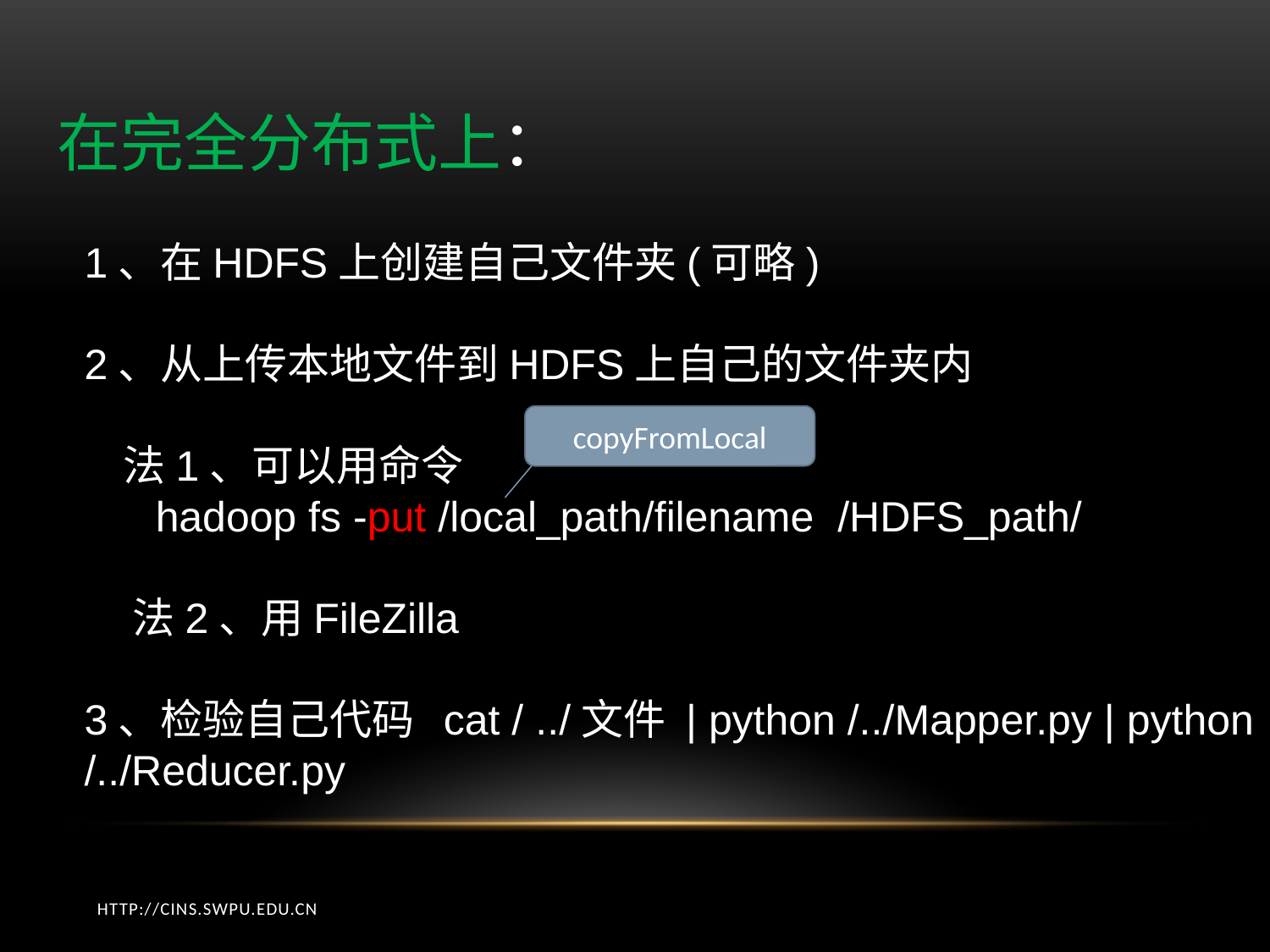

在完全分布式上：

1、在HDFS上创建自己文件夹(可略)

2、从上传本地文件到HDFS上自己的文件夹内

   法1、可以用命令
      hadoop fs -put /local_path/filename  /HDFS_path/

    法2、用FileZilla

3、检验自己代码  cat / ../文件 | python /../Mapper.py | python /../Reducer.py

copyFromLocal
http://cins.swpu.edu.cn
15